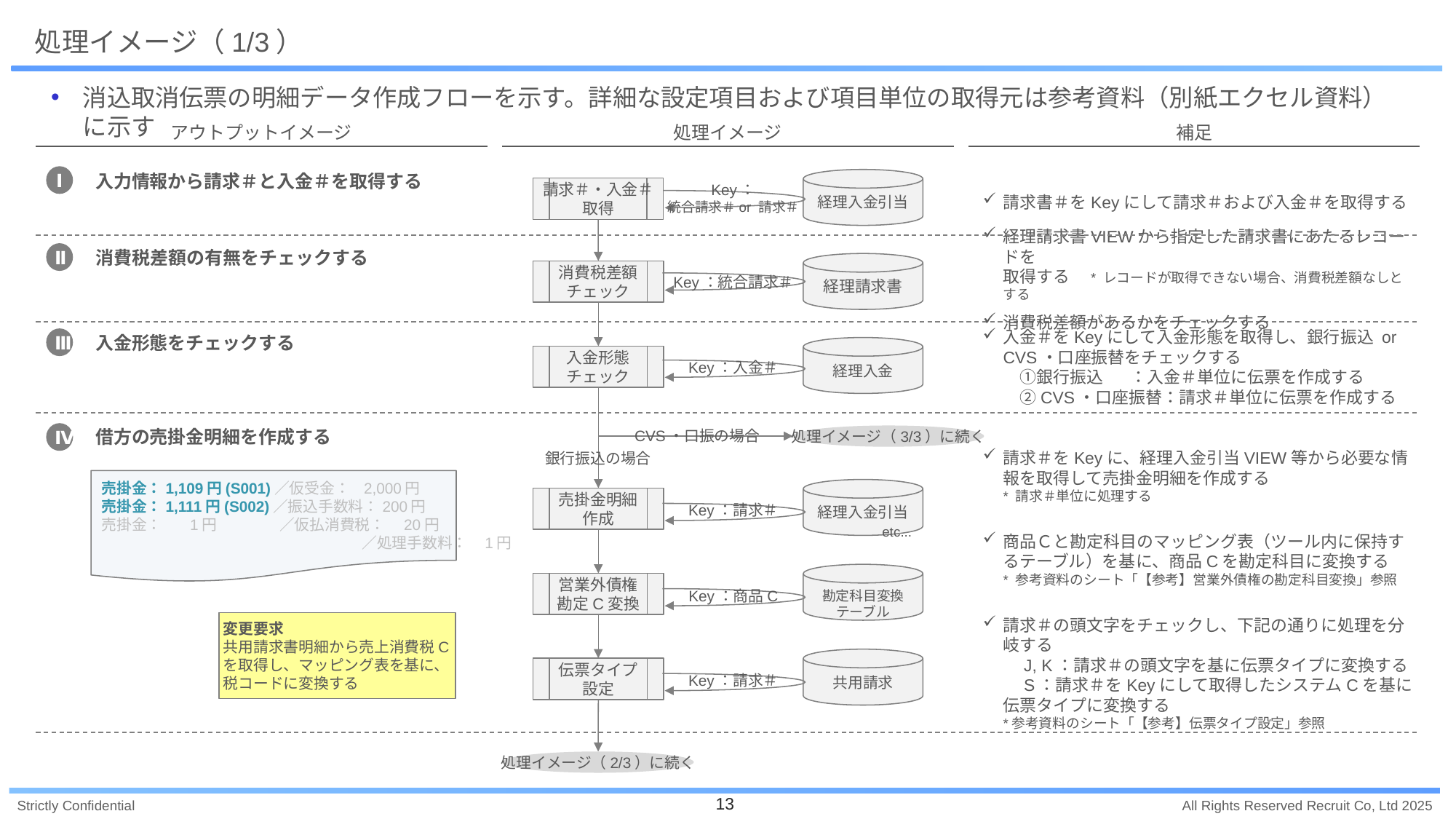

# 処理イメージ（1/3）

消込取消伝票の明細データ作成フローを示す。詳細な設定項目および項目単位の取得元は参考資料（別紙エクセル資料）に示す
アウトプットイメージ
処理イメージ
補足

請求書＃をKeyにして請求＃および入金＃を取得する
Ⅰ
入力情報から請求＃と入金＃を取得する
経理入金引当

請求＃・入金＃
取得
Key：
統合請求＃or 請求＃

経理請求書VIEWから指定した請求書にあたるレコードを
取得する　* レコードが取得できない場合、消費税差額なしとする
消費税差額があるかをチェックする
Ⅱ
消費税差額の有無をチェックする
経理請求書
消費税差額チェック
Key：統合請求＃
入金＃をKeyにして入金形態を取得し、銀行振込 or CVS・口座振替をチェックする
　①銀行振込       ：入金＃単位に伝票を作成する
　②CVS・口座振替：請求＃単位に伝票を作成する
Ⅲ
入金形態をチェックする
経理入金
入金形態
チェック
Key：入金＃

借方の売掛金明細を作成する
Ⅳ
CVS・口振の場合
処理イメージ（3/3）に続く
銀行振込の場合
請求＃をKeyに、経理入金引当VIEW等から必要な情報を取得して売掛金明細を作成する
* 請求＃単位に処理する
商品Ｃと勘定科目のマッピング表（ツール内に保持するテーブル）を基に、商品Cを勘定科目に変換する
* 参考資料のシート「【参考】営業外債権の勘定科目変換」参照
請求＃の頭文字をチェックし、下記の通りに処理を分岐する
　J, K：請求＃の頭文字を基に伝票タイプに変換する
　S：請求＃をKeyにして取得したシステムCを基に伝票タイプに変換する
*参考資料のシート「【参考】伝票タイプ設定」参照

売掛金：1,109円(S001)／仮受金：   2,000円
売掛金：1,111円(S002)／振込手数料：200円
売掛金：       1円     　　　／仮払消費税：　20円
　　　　　　　　　　　　　　　　　 ／処理手数料：    1円
経理入金引当
売掛金明細作成
Key：請求＃
etc...

勘定科目変換
テーブル
etc...
営業外債権
勘定C変換
Key：商品C
変更要求
共用請求書明細から売上消費税Cを取得し、マッピング表を基に、税コードに変換する
共用請求
etc...
伝票タイプ
設定
Key：請求＃
処理イメージ（2/3）に続く
13